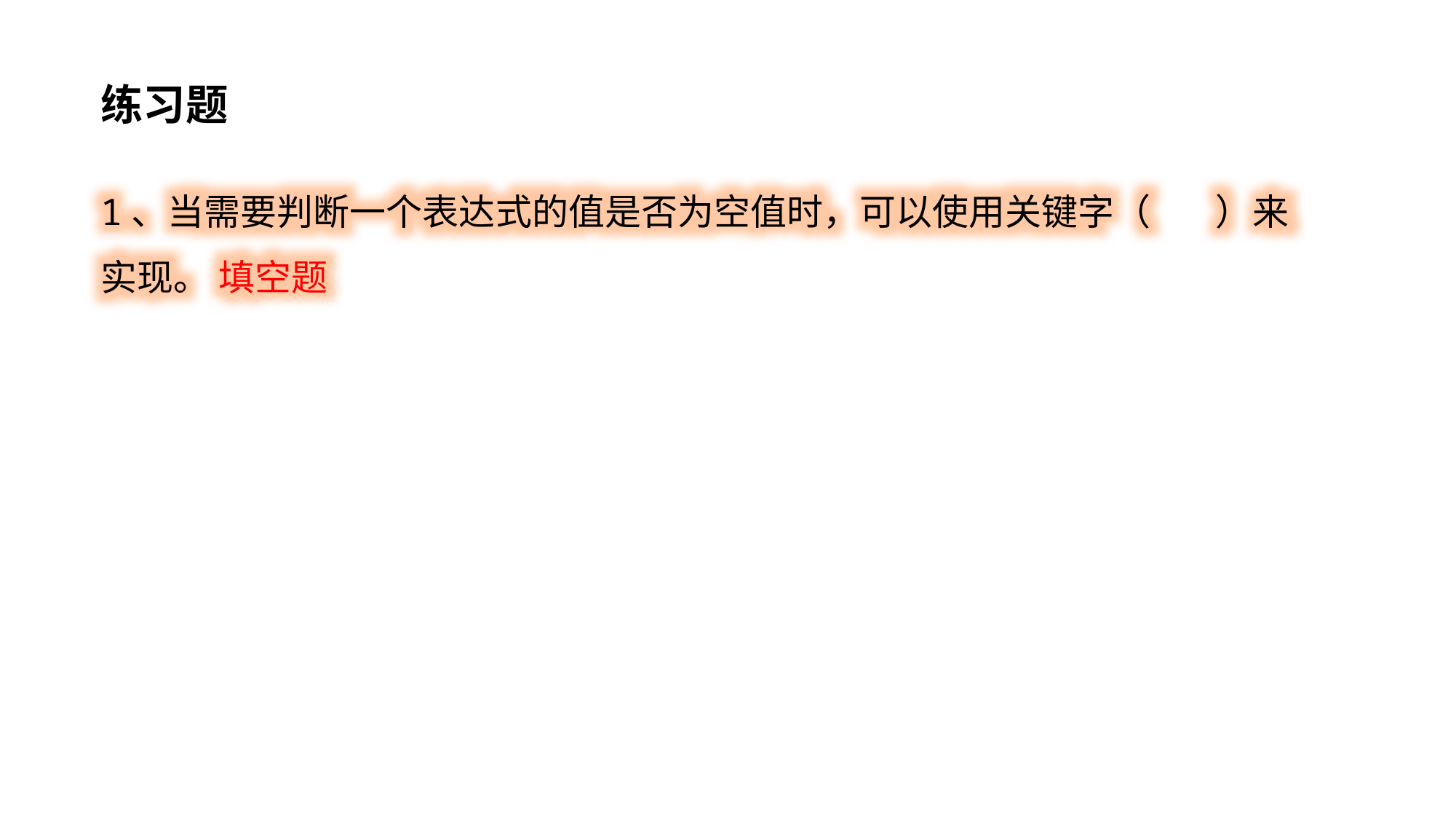

练习题
1、当需要判断一个表达式的值是否为空值时，可以使用关键字（        ）来实现。 填空题